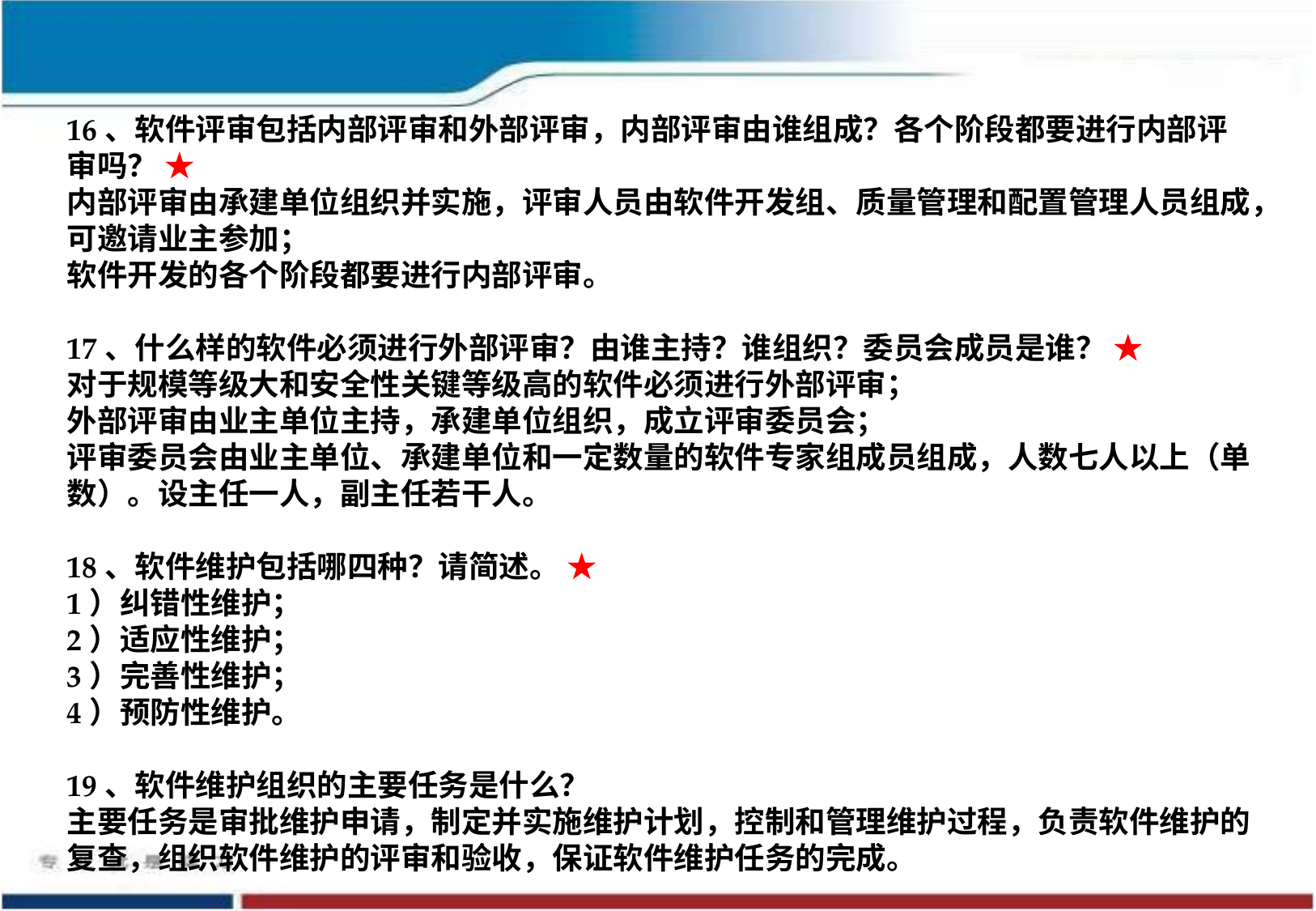

16、软件评审包括内部评审和外部评审，内部评审由谁组成？各个阶段都要进行内部评审吗？ ★
内部评审由承建单位组织并实施，评审人员由软件开发组、质量管理和配置管理人员组成，可邀请业主参加；
软件开发的各个阶段都要进行内部评审。

17、什么样的软件必须进行外部评审？由谁主持？谁组织？委员会成员是谁？ ★
对于规模等级大和安全性关键等级高的软件必须进行外部评审；
外部评审由业主单位主持，承建单位组织，成立评审委员会；
评审委员会由业主单位、承建单位和一定数量的软件专家组成员组成，人数七人以上（单数）。设主任一人，副主任若干人。

18、软件维护包括哪四种？请简述。 ★
1）纠错性维护；
2）适应性维护；
3）完善性维护；
4）预防性维护。

19、软件维护组织的主要任务是什么？
主要任务是审批维护申请，制定并实施维护计划，控制和管理维护过程，负责软件维护的复查，组织软件维护的评审和验收，保证软件维护任务的完成。